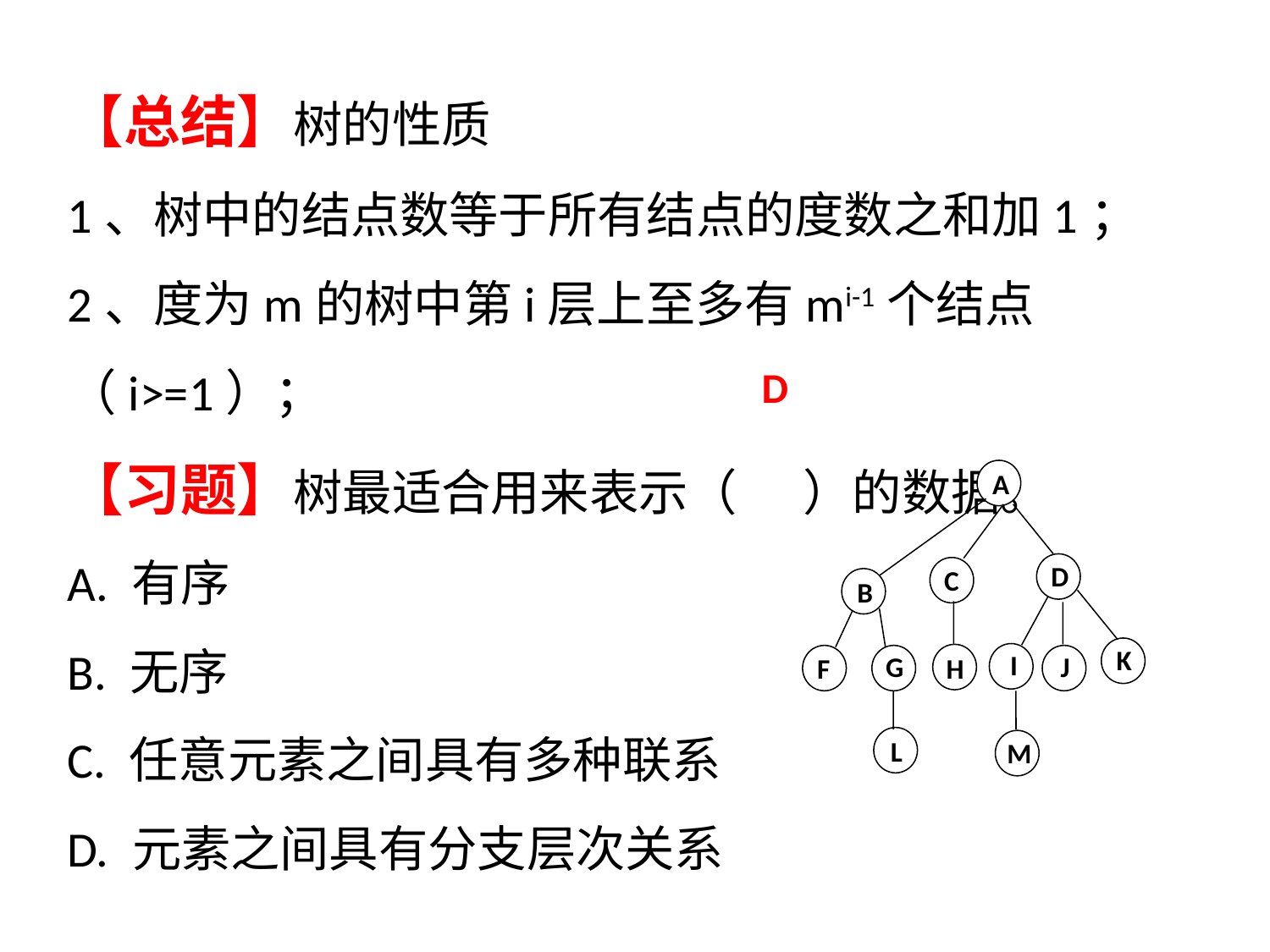

【总结】树的性质
1、树中的结点数等于所有结点的度数之和加1；
2、度为m的树中第i层上至多有mi-1个结点（i>=1）；
【习题】树最适合用来表示（      ）的数据。
A. 有序
B. 无序
C. 任意元素之间具有多种联系
D. 元素之间具有分支层次关系
D

A

D

C
B

K
I
G
J
F
H

L
M